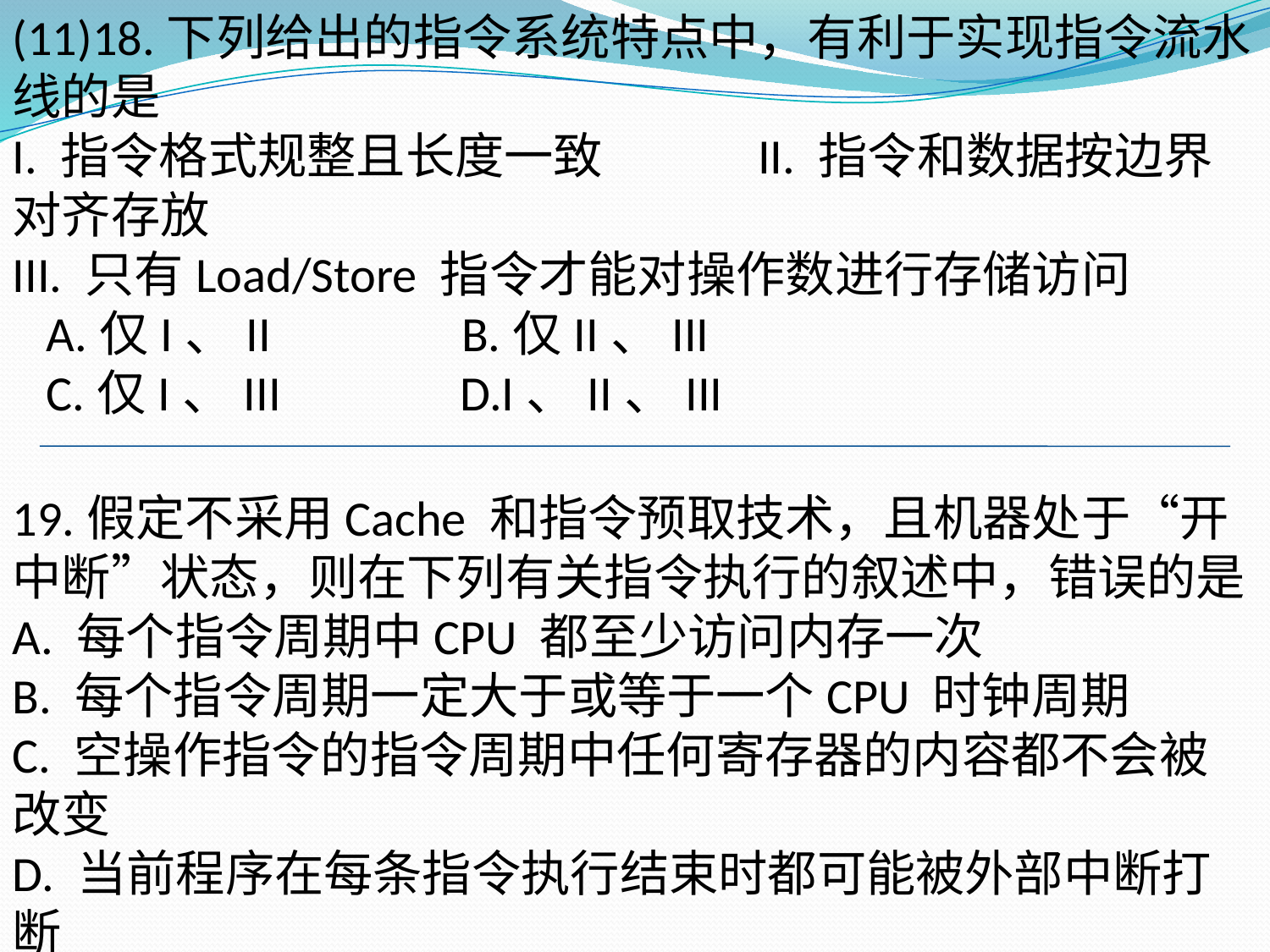

(11)18.下列给出的指令系统特点中，有利于实现指令流水线的是
I. 指令格式规整且长度一致             II. 指令和数据按边界对齐存放
III. 只有Load/Store 指令才能对操作数进行存储访问
   A.仅I、II                 B.仅II、III
   C.仅I、III                D.I、II、III

19.假定不采用Cache 和指令预取技术，且机器处于“开中断”状态，则在下列有关指令执行的叙述中，错误的是
A. 每个指令周期中CPU 都至少访问内存一次
B. 每个指令周期一定大于或等于一个CPU 时钟周期
C. 空操作指令的指令周期中任何寄存器的内容都不会被改变
D. 当前程序在每条指令执行结束时都可能被外部中断打断